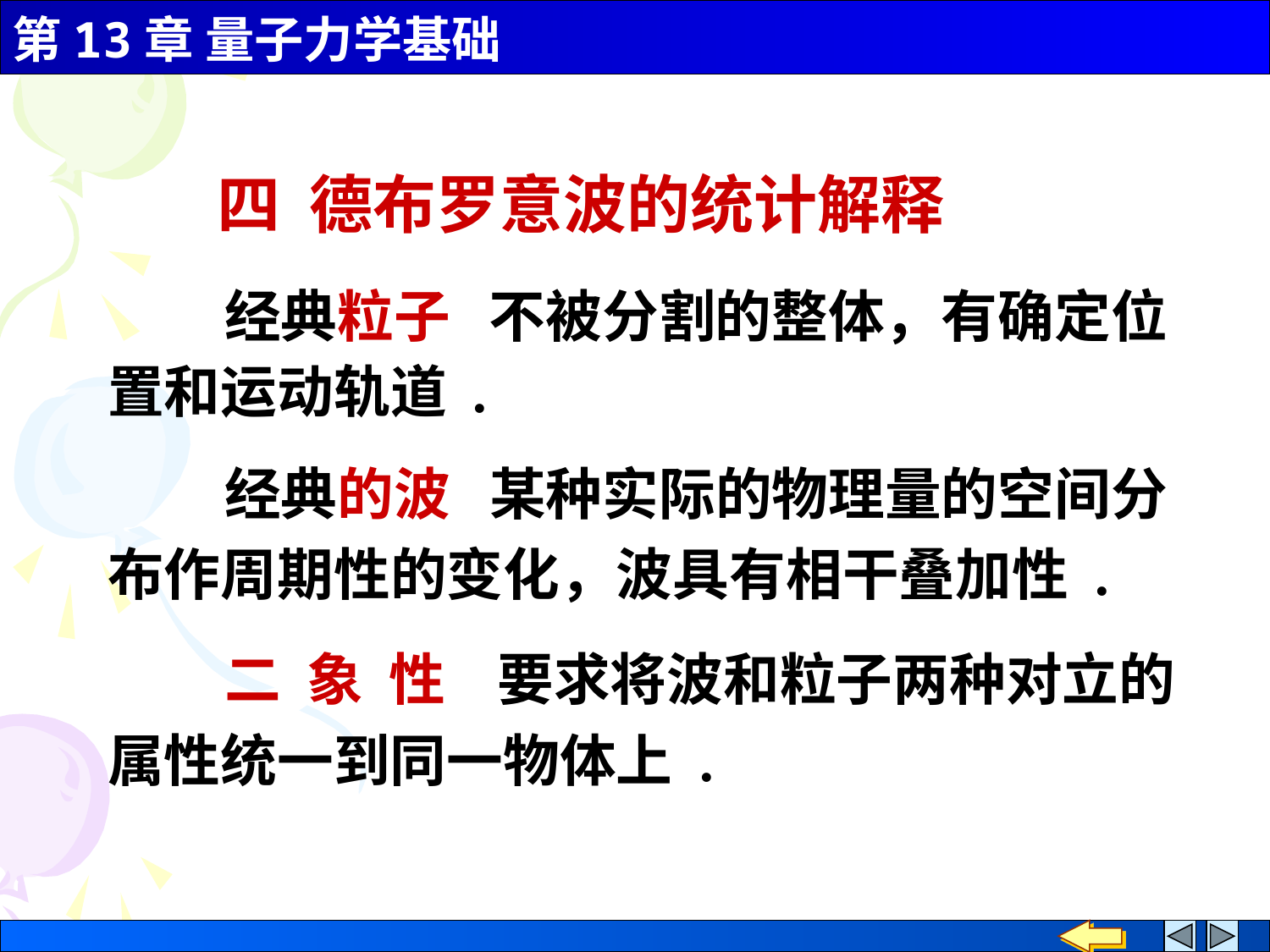

四  德布罗意波的统计解释
        经典粒子   不被分割的整体，有确定位置和运动轨道 .
        经典的波   某种实际的物理量的空间分布作周期性的变化，波具有相干叠加性 .
        二  象  性    要求将波和粒子两种对立的属性统一到同一物体上 .
91